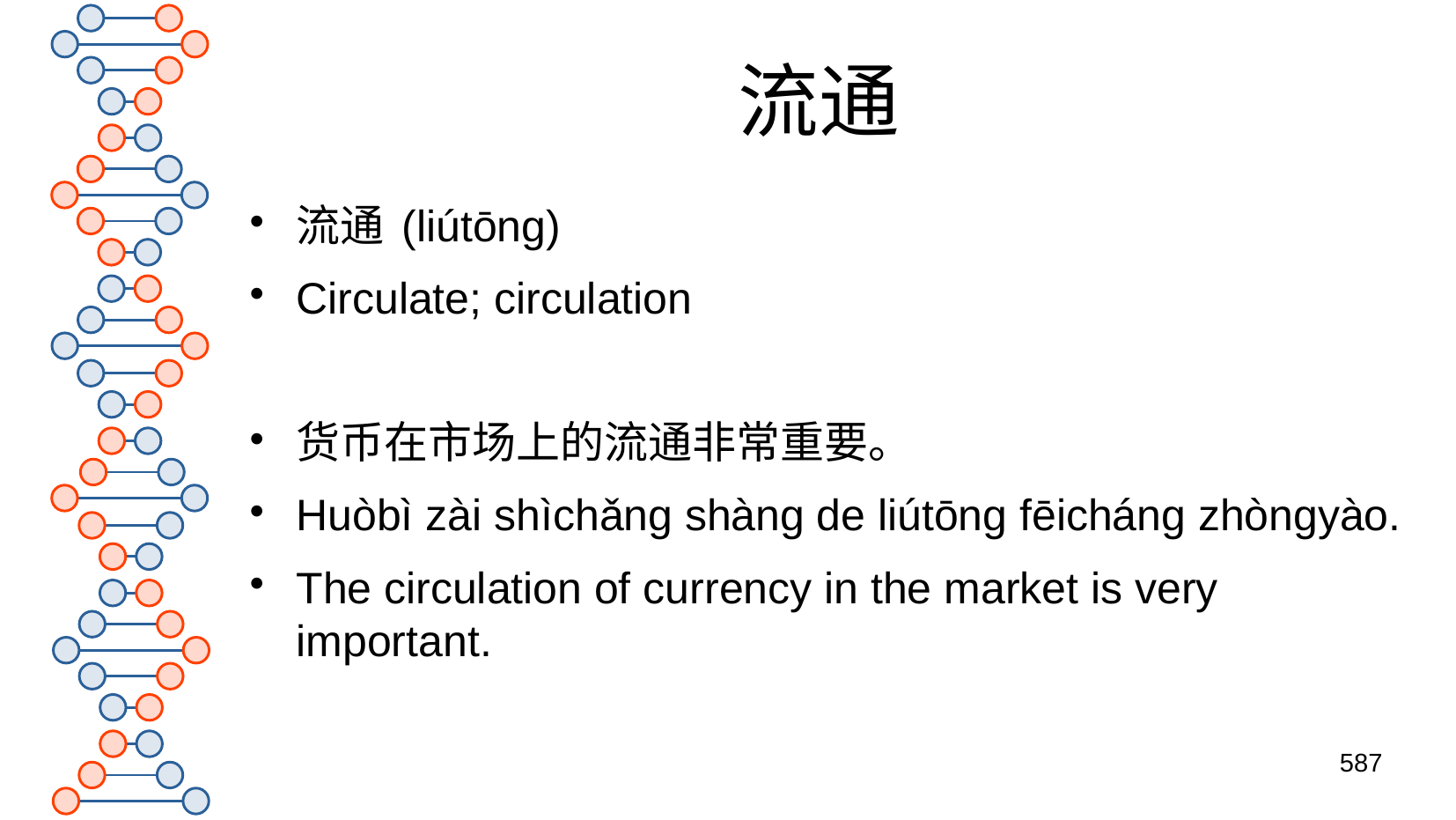

# 流通
流通 (liútōng)
Circulate; circulation

货币在市场上的流通非常重要。
Huòbì zài shìchǎng shàng de liútōng fēicháng zhòngyào.
The circulation of currency in the market is very important.
587